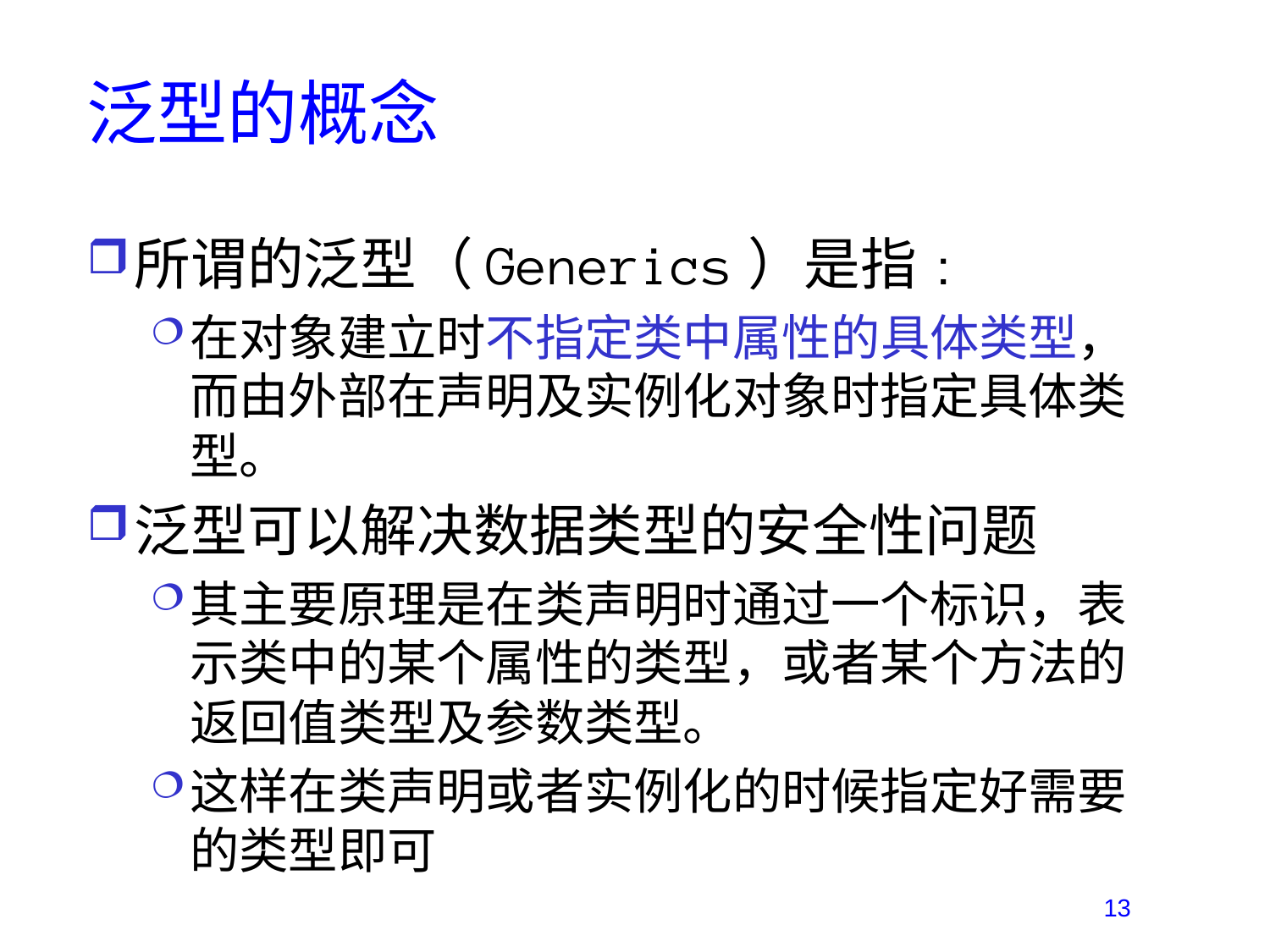

# 泛型的概念
所谓的泛型（Generics）是指:
在对象建立时不指定类中属性的具体类型，而由外部在声明及实例化对象时指定具体类型。
泛型可以解决数据类型的安全性问题
其主要原理是在类声明时通过一个标识，表示类中的某个属性的类型，或者某个方法的返回值类型及参数类型。
这样在类声明或者实例化的时候指定好需要的类型即可
13